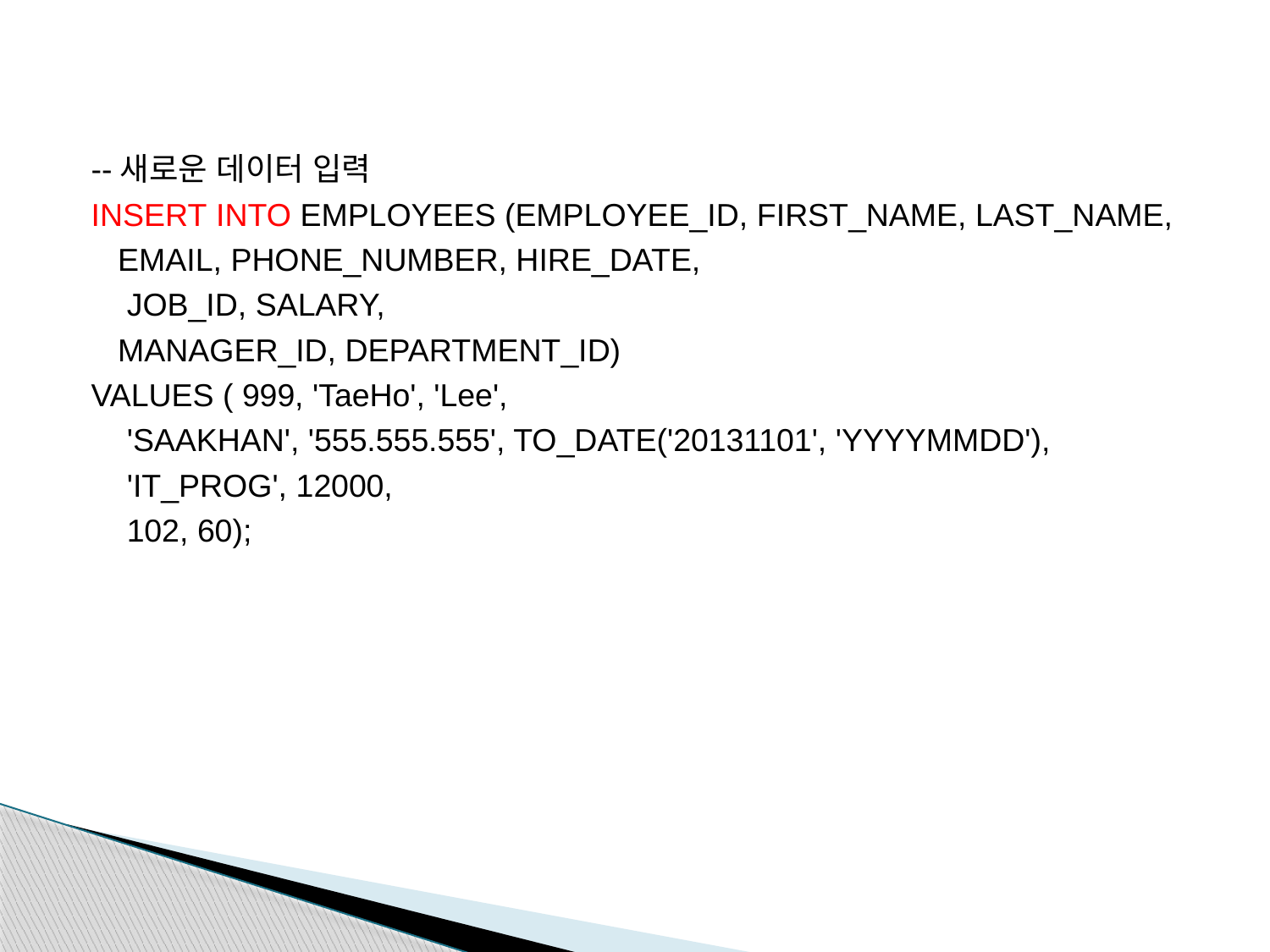

--새로운 데이터 입력
INSERT INTO EMPLOYEES (EMPLOYEE_ID, FIRST_NAME, LAST_NAME,
   EMAIL, PHONE_NUMBER, HIRE_DATE,
	JOB_ID, SALARY,
   MANAGER_ID, DEPARTMENT_ID)
VALUES ( 999, 'TaeHo', 'Lee',
	'SAAKHAN', '555.555.555', TO_DATE('20131101', 'YYYYMMDD'),
	'IT_PROG', 12000,
	102, 60);